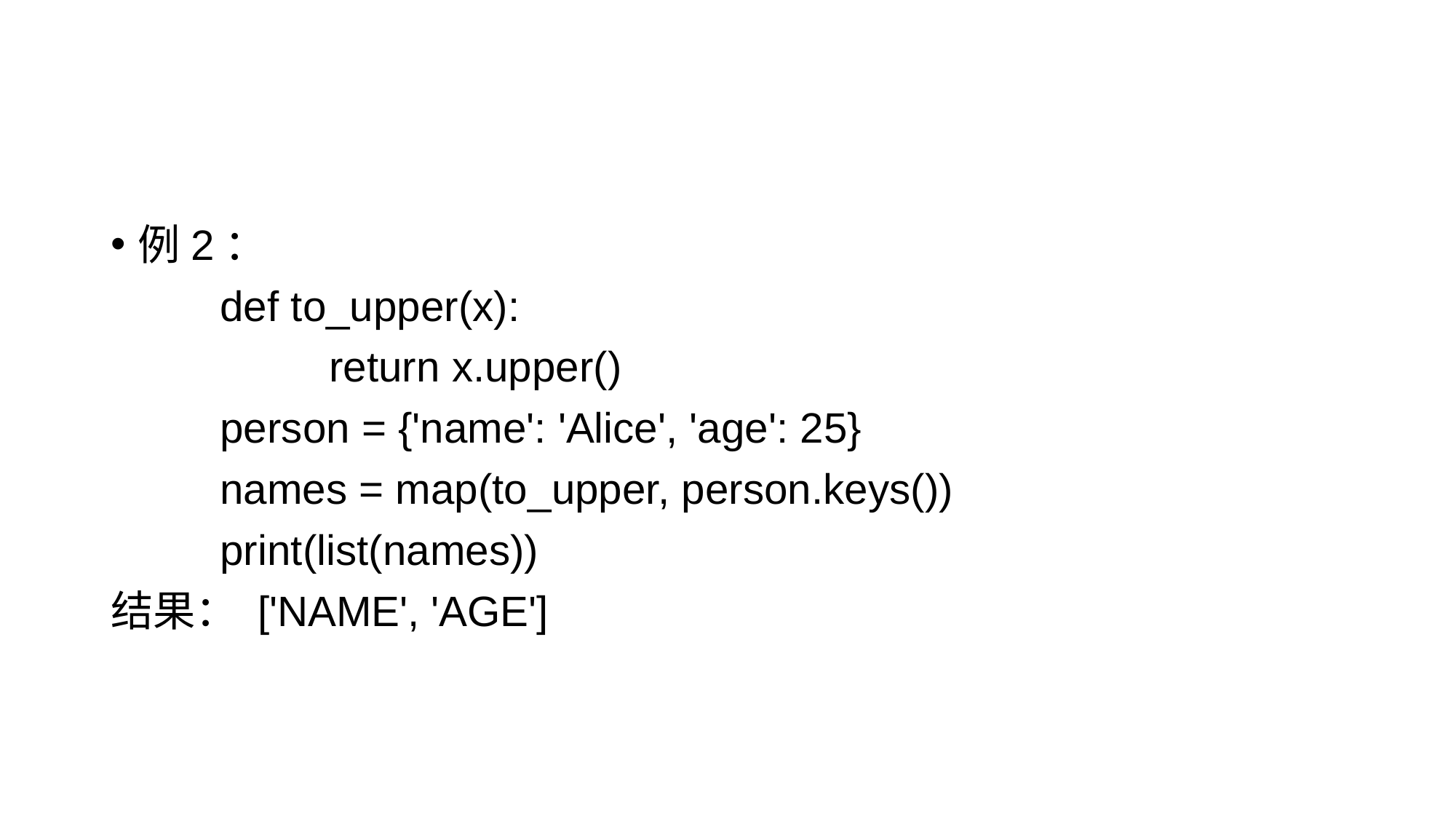

例2：
        	def to_upper(x):
 		return x.upper()
	person = {'name': 'Alice', 'age': 25}
	names = map(to_upper, person.keys())
	print(list(names))
结果： ['NAME', 'AGE']